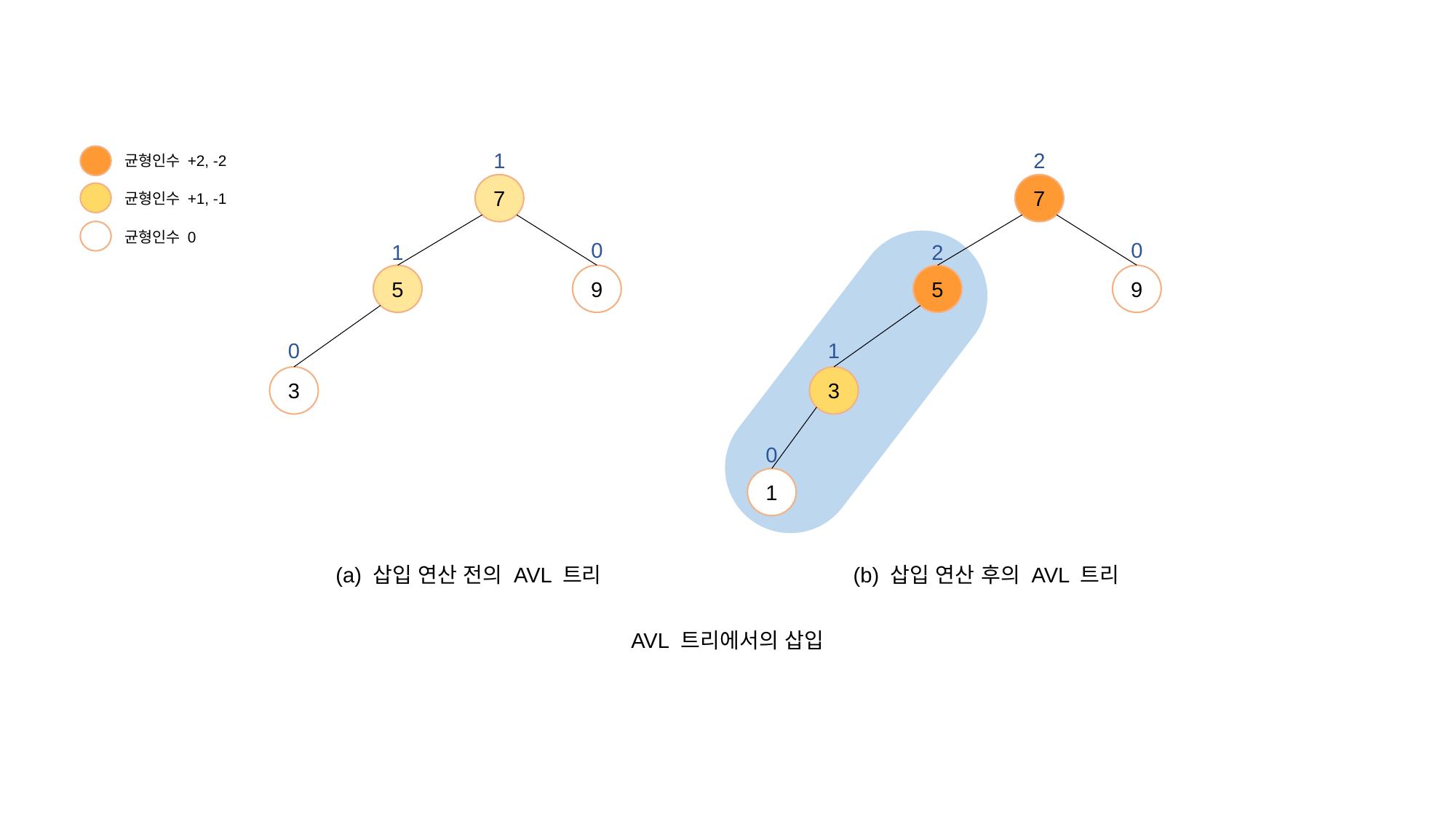

1
2
균형인수 +2, -2

7
7

균형인수 +1, -1

균형인수 0
0
0
1
2
5
9
5
9
0
1
3
3
0
1
(a) 삽입 연산 전의 AVL 트리
(b) 삽입 연산 후의 AVL 트리
AVL 트리에서의 삽입